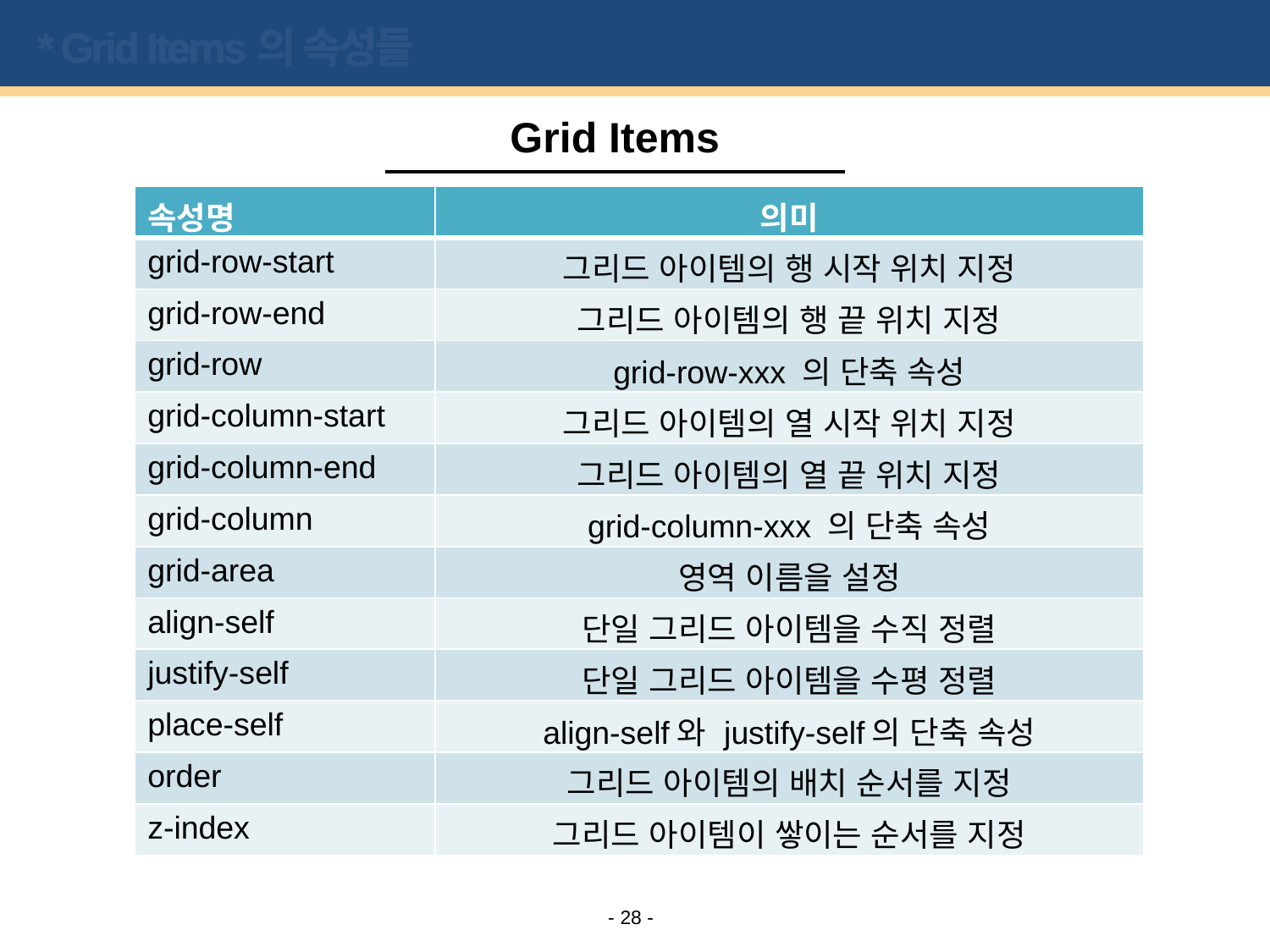

# * Grid Items의 속성들
Grid Items
| 속성명 | 의미 |
| --- | --- |
| grid-row-start | 그리드 아이템의 행 시작 위치 지정 |
| grid-row-end | 그리드 아이템의 행 끝 위치 지정 |
| grid-row | grid-row-xxx 의 단축 속성 |
| grid-column-start | 그리드 아이템의 열 시작 위치 지정 |
| grid-column-end | 그리드 아이템의 열 끝 위치 지정 |
| grid-column | grid-column-xxx 의 단축 속성 |
| grid-area | 영역 이름을 설정 |
| align-self | 단일 그리드 아이템을 수직 정렬 |
| justify-self | 단일 그리드 아이템을 수평 정렬 |
| place-self | align-self와 justify-self의 단축 속성 |
| order | 그리드 아이템의 배치 순서를 지정 |
| z-index | 그리드 아이템이 쌓이는 순서를 지정 |